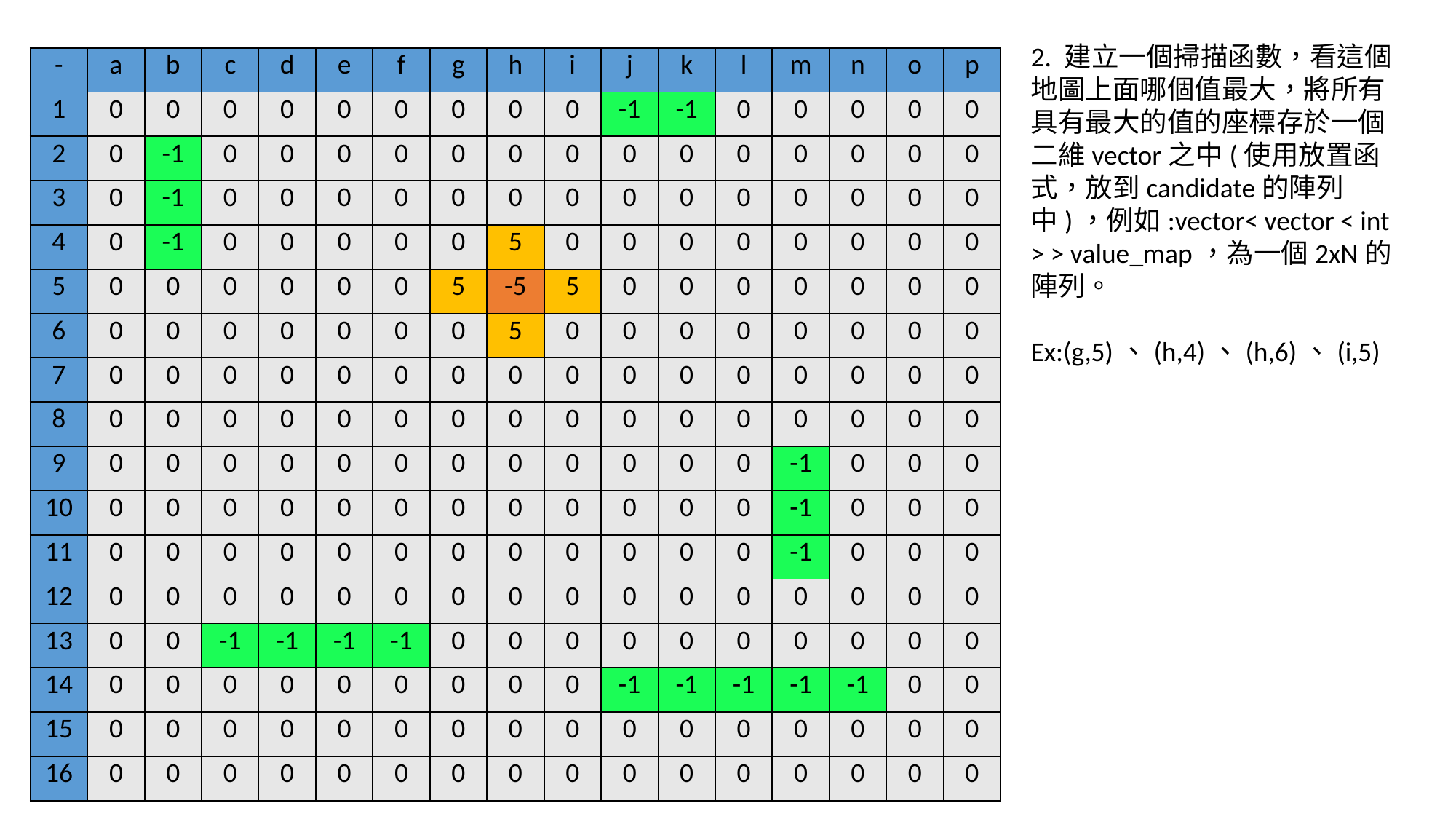

2. 建立一個掃描函數，看這個地圖上面哪個值最大，將所有具有最大的值的座標存於一個二維vector之中(使用放置函式，放到candidate的陣列中)，例如:vector< vector < int > > value_map，為一個2xN的陣列。

Ex:(g,5)、(h,4)、(h,6)、(i,5)
| - | a | b | c | d | e | f | g | h | i | j | k | l | m | n | o | p |
| --- | --- | --- | --- | --- | --- | --- | --- | --- | --- | --- | --- | --- | --- | --- | --- | --- |
| 1 | 0 | 0 | 0 | 0 | 0 | 0 | 0 | 0 | 0 | -1 | -1 | 0 | 0 | 0 | 0 | 0 |
| 2 | 0 | -1 | 0 | 0 | 0 | 0 | 0 | 0 | 0 | 0 | 0 | 0 | 0 | 0 | 0 | 0 |
| 3 | 0 | -1 | 0 | 0 | 0 | 0 | 0 | 0 | 0 | 0 | 0 | 0 | 0 | 0 | 0 | 0 |
| 4 | 0 | -1 | 0 | 0 | 0 | 0 | 0 | 5 | 0 | 0 | 0 | 0 | 0 | 0 | 0 | 0 |
| 5 | 0 | 0 | 0 | 0 | 0 | 0 | 5 | -5 | 5 | 0 | 0 | 0 | 0 | 0 | 0 | 0 |
| 6 | 0 | 0 | 0 | 0 | 0 | 0 | 0 | 5 | 0 | 0 | 0 | 0 | 0 | 0 | 0 | 0 |
| 7 | 0 | 0 | 0 | 0 | 0 | 0 | 0 | 0 | 0 | 0 | 0 | 0 | 0 | 0 | 0 | 0 |
| 8 | 0 | 0 | 0 | 0 | 0 | 0 | 0 | 0 | 0 | 0 | 0 | 0 | 0 | 0 | 0 | 0 |
| 9 | 0 | 0 | 0 | 0 | 0 | 0 | 0 | 0 | 0 | 0 | 0 | 0 | -1 | 0 | 0 | 0 |
| 10 | 0 | 0 | 0 | 0 | 0 | 0 | 0 | 0 | 0 | 0 | 0 | 0 | -1 | 0 | 0 | 0 |
| 11 | 0 | 0 | 0 | 0 | 0 | 0 | 0 | 0 | 0 | 0 | 0 | 0 | -1 | 0 | 0 | 0 |
| 12 | 0 | 0 | 0 | 0 | 0 | 0 | 0 | 0 | 0 | 0 | 0 | 0 | 0 | 0 | 0 | 0 |
| 13 | 0 | 0 | -1 | -1 | -1 | -1 | 0 | 0 | 0 | 0 | 0 | 0 | 0 | 0 | 0 | 0 |
| 14 | 0 | 0 | 0 | 0 | 0 | 0 | 0 | 0 | 0 | -1 | -1 | -1 | -1 | -1 | 0 | 0 |
| 15 | 0 | 0 | 0 | 0 | 0 | 0 | 0 | 0 | 0 | 0 | 0 | 0 | 0 | 0 | 0 | 0 |
| 16 | 0 | 0 | 0 | 0 | 0 | 0 | 0 | 0 | 0 | 0 | 0 | 0 | 0 | 0 | 0 | 0 |